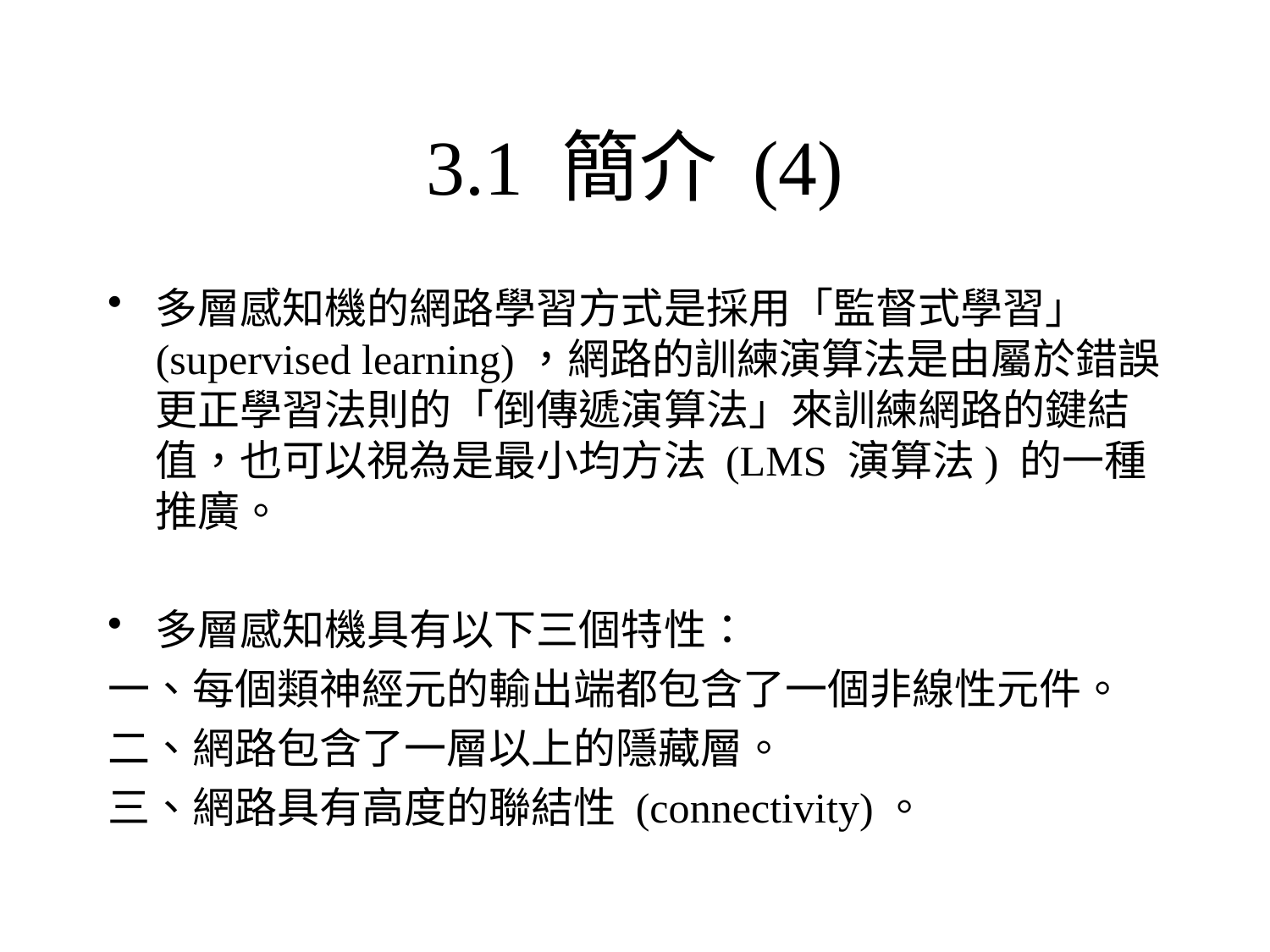

# 3.1 簡介 (4)
多層感知機的網路學習方式是採用「監督式學習」(supervised learning)，網路的訓練演算法是由屬於錯誤更正學習法則的「倒傳遞演算法」來訓練網路的鍵結值，也可以視為是最小均方法 (LMS 演算法) 的一種推廣。

多層感知機具有以下三個特性：
一、每個類神經元的輸出端都包含了一個非線性元件。
二、網路包含了一層以上的隱藏層。
三、網路具有高度的聯結性 (connectivity)。